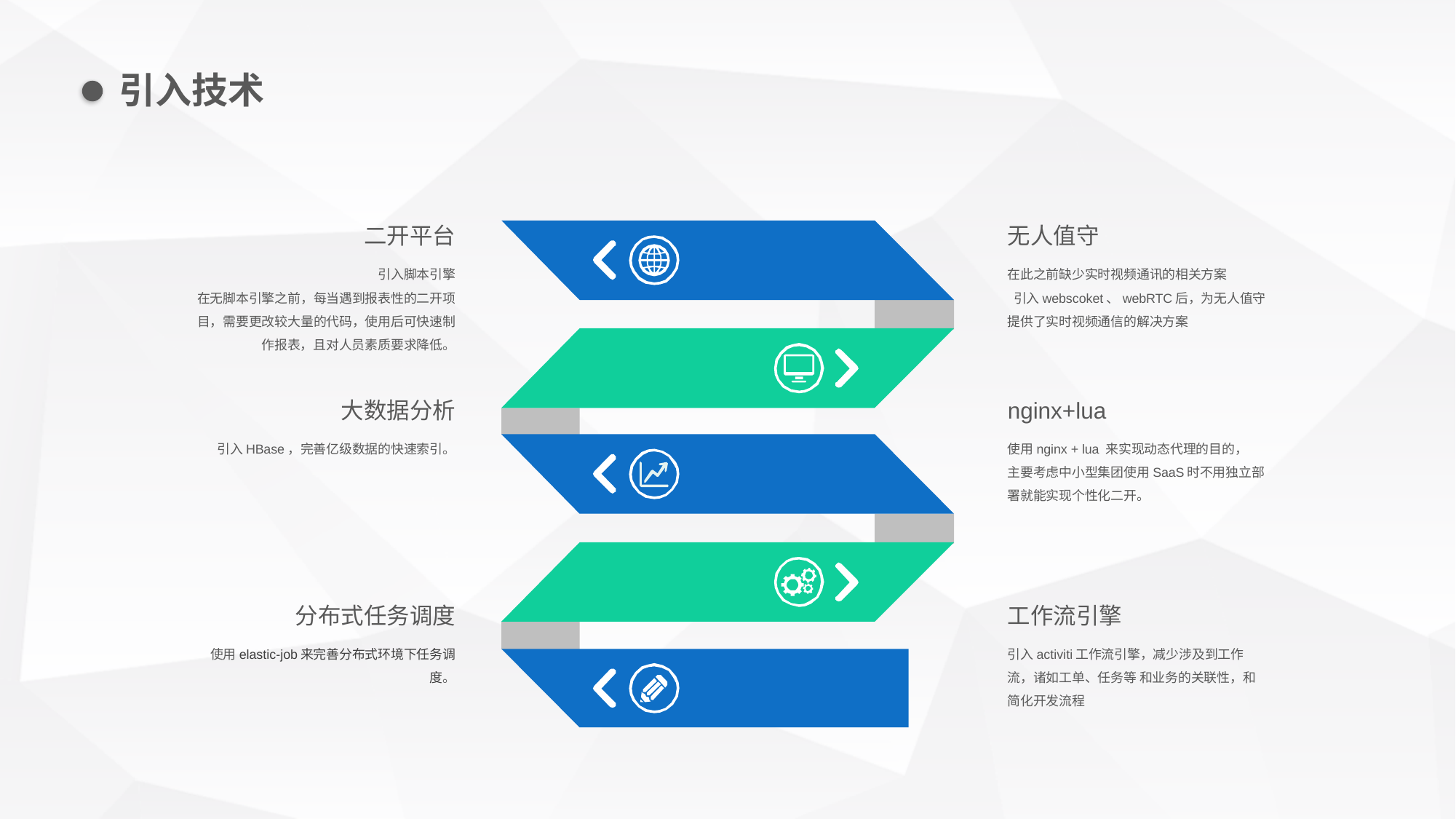

引入技术

二开平台
无人值守

引入脚本引擎
在无脚本引擎之前，每当遇到报表性的二开项目，需要更改较大量的代码，使用后可快速制作报表，且对人员素质要求降低。
在此之前缺少实时视频通讯的相关方案
 引入webscoket、webRTC后，为无人值守提供了实时视频通信的解决方案

大数据分析
nginx+lua

引入HBase，完善亿级数据的快速索引。
使用nginx + lua 来实现动态代理的目的，
主要考虑中小型集团使用SaaS时不用独立部署就能实现个性化二开。

分布式任务调度
工作流引擎

使用elastic-job来完善分布式环境下任务调度。
引入activiti工作流引擎，减少涉及到工作流，诸如工单、任务等 和业务的关联性，和简化开发流程